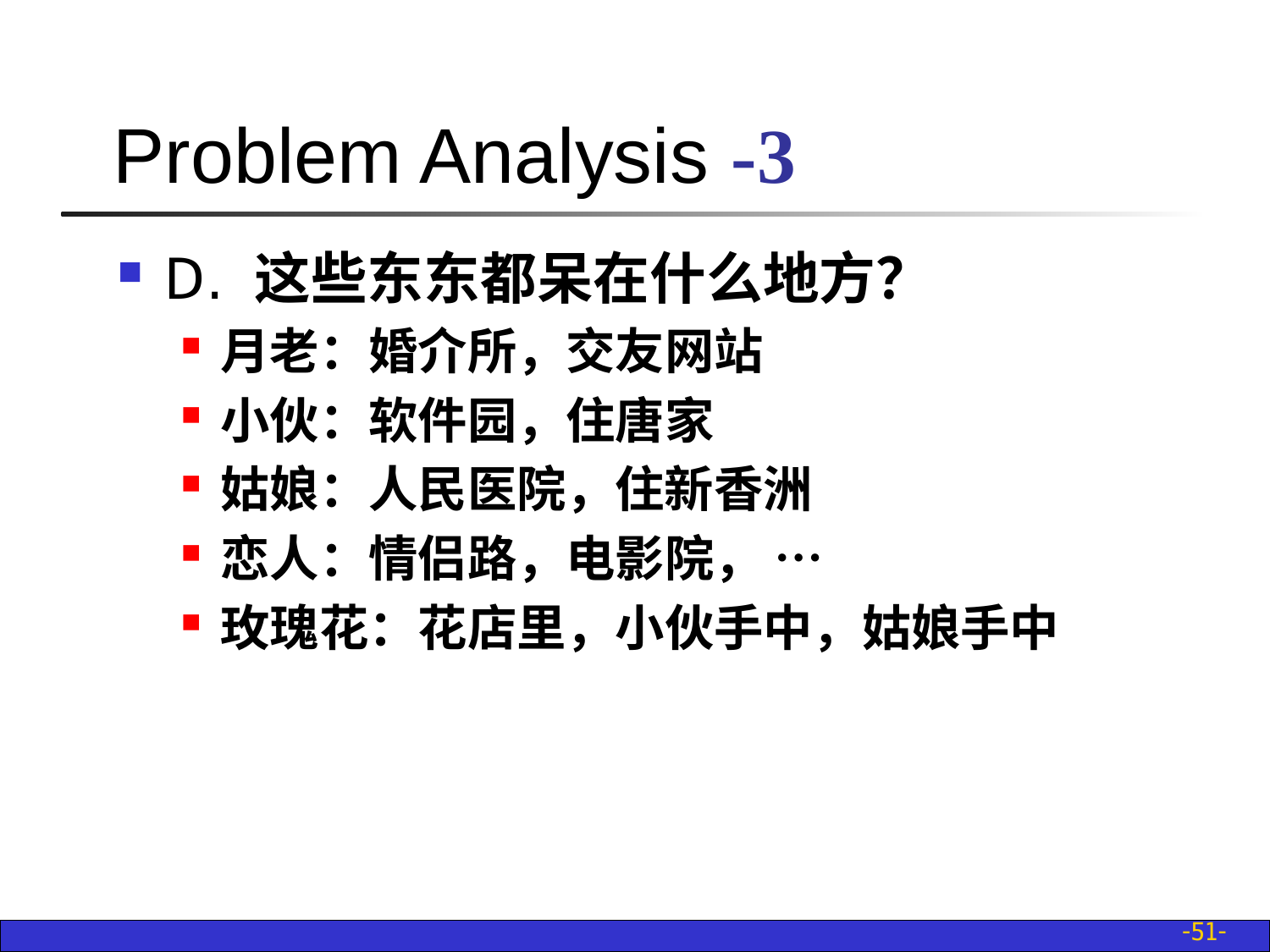

# Problem Analysis -3
D. 这些东东都呆在什么地方？
月老：婚介所，交友网站
小伙：软件园，住唐家
姑娘：人民医院，住新香洲
恋人：情侣路，电影院， …
玫瑰花：花店里，小伙手中，姑娘手中
-51-